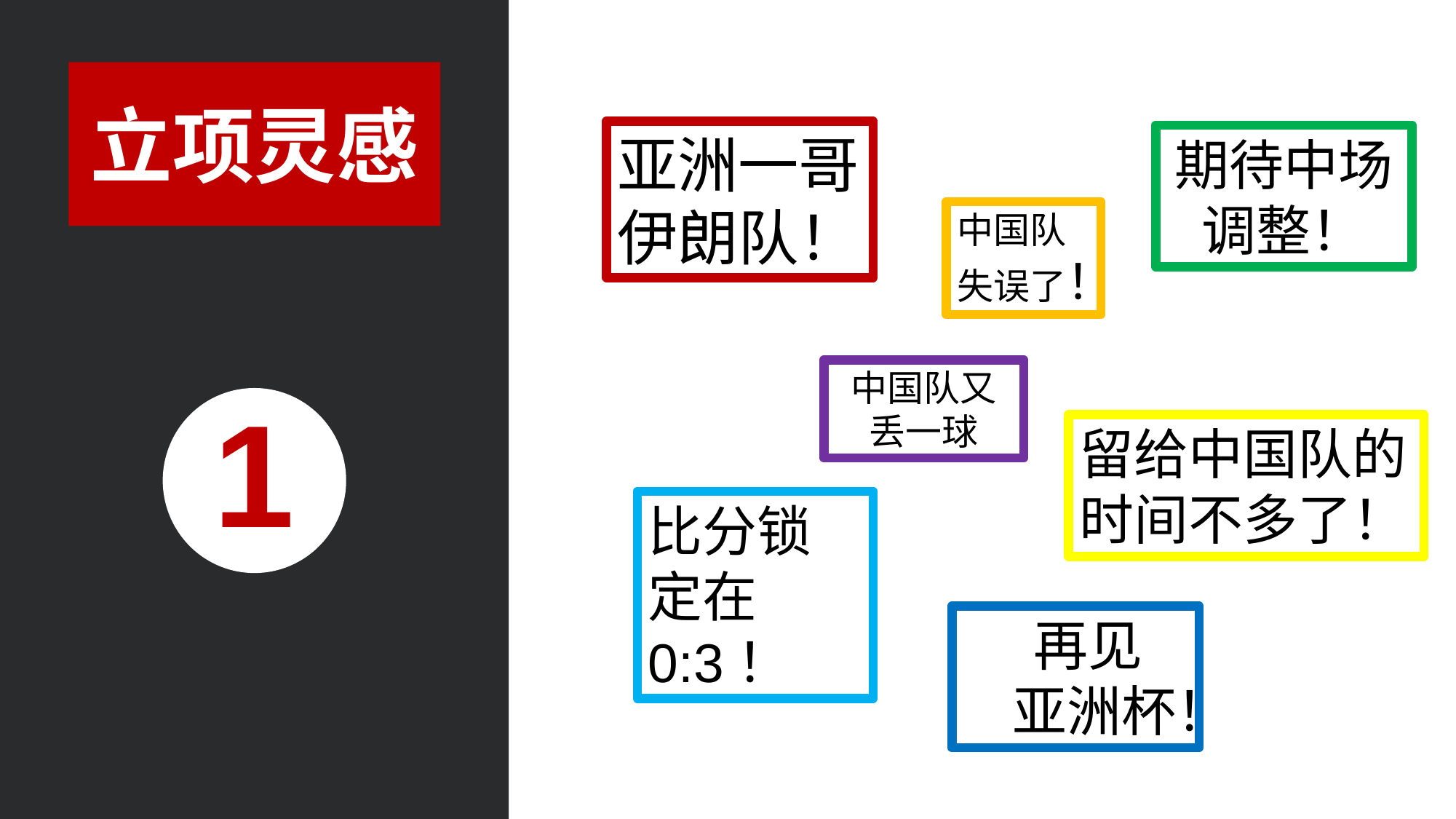

立项灵感
亚洲一哥伊朗队！
期待中场调整！
中国队
失误了！
中国队又丢一球
1
留给中国队的时间不多了！
比分锁定在0:3！
 再见
  亚洲杯！